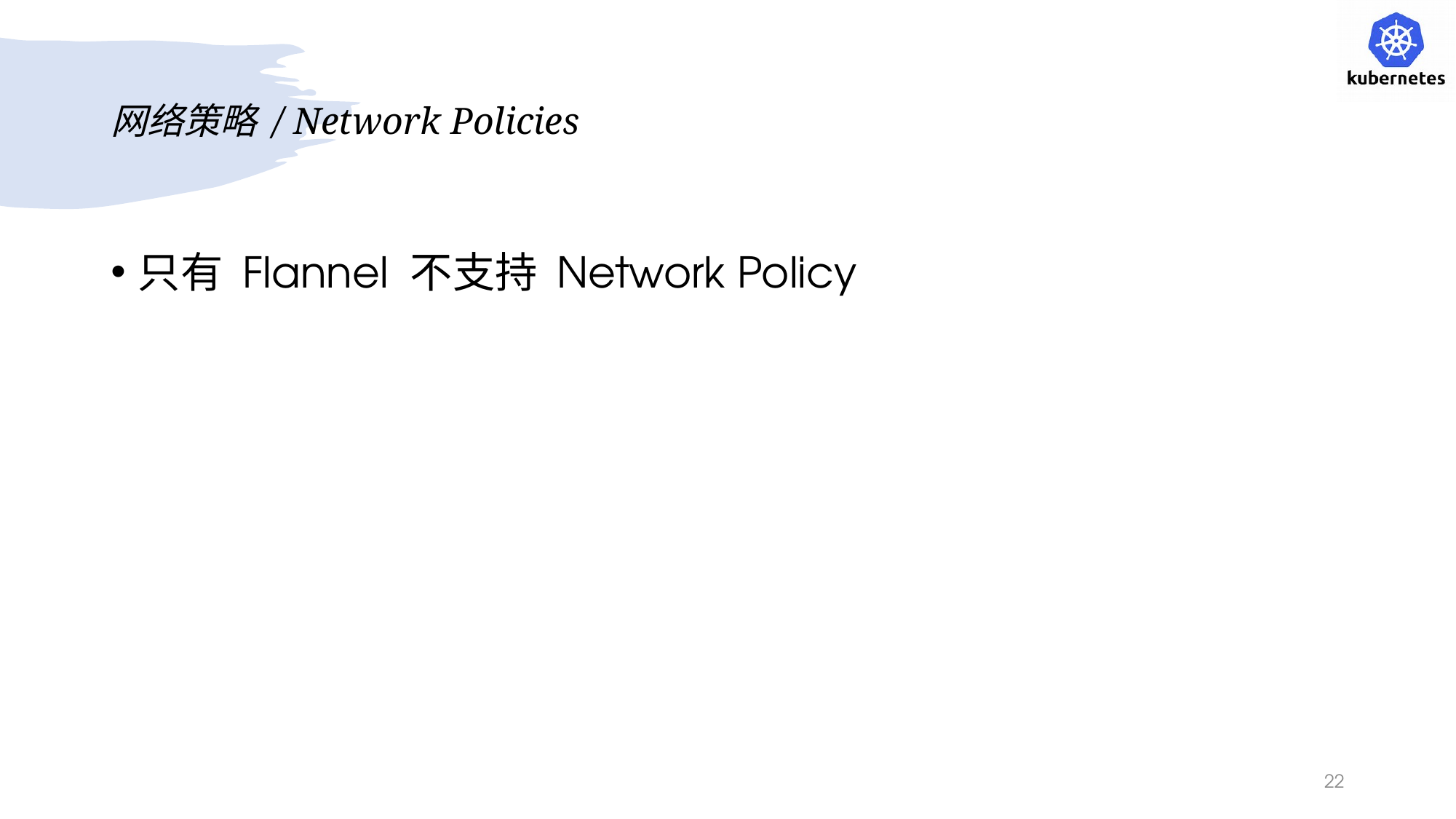

# 网络策略 / Network Policies
只有 Flannel 不支持 Network Policy
22